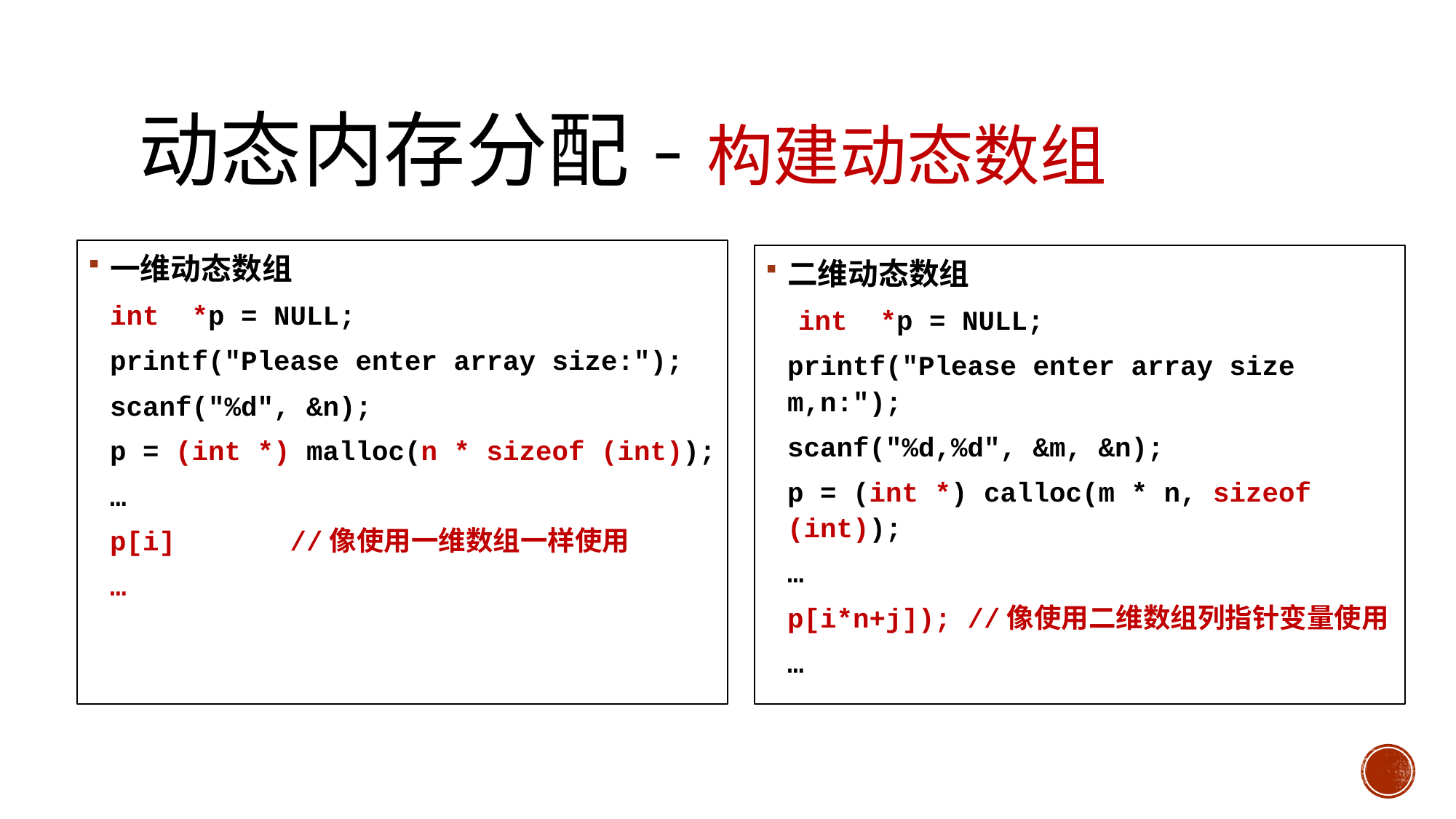

# 动态内存分配-构建动态数组
一维动态数组
 	int  *p = NULL;
	printf("Please enter array size:");
	scanf("%d", &n);
	p = (int *) malloc(n * sizeof (int));
 	…
	p[i]       //像使用一维数组一样使用
	…
二维动态数组
  int  *p = NULL;
	printf("Please enter array size m,n:");
	scanf("%d,%d", &m, &n);
	p = (int *) calloc(m * n, sizeof (int));
	…
	p[i*n+j]); //像使用二维数组列指针变量使用
	…